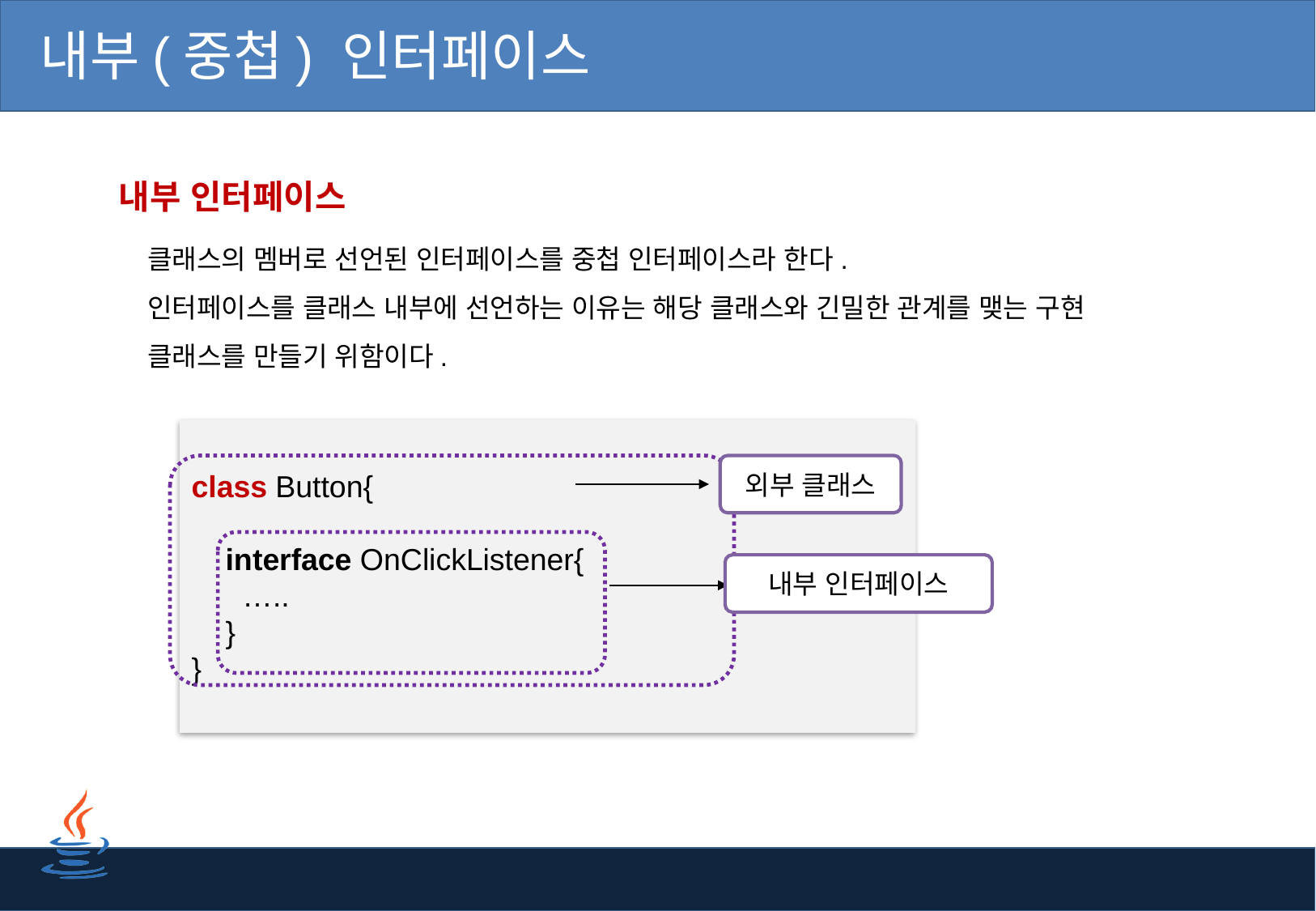

# 내부(중첩) 인터페이스
내부 인터페이스
클래스의 멤버로 선언된 인터페이스를 중첩 인터페이스라 한다.
인터페이스를 클래스 내부에 선언하는 이유는 해당 클래스와 긴밀한 관계를 맺는 구현 클래스를 만들기 위함이다.
class Button{

    interface OnClickListener{
      …..
    }
}

외부 클래스

내부 인터페이스
56